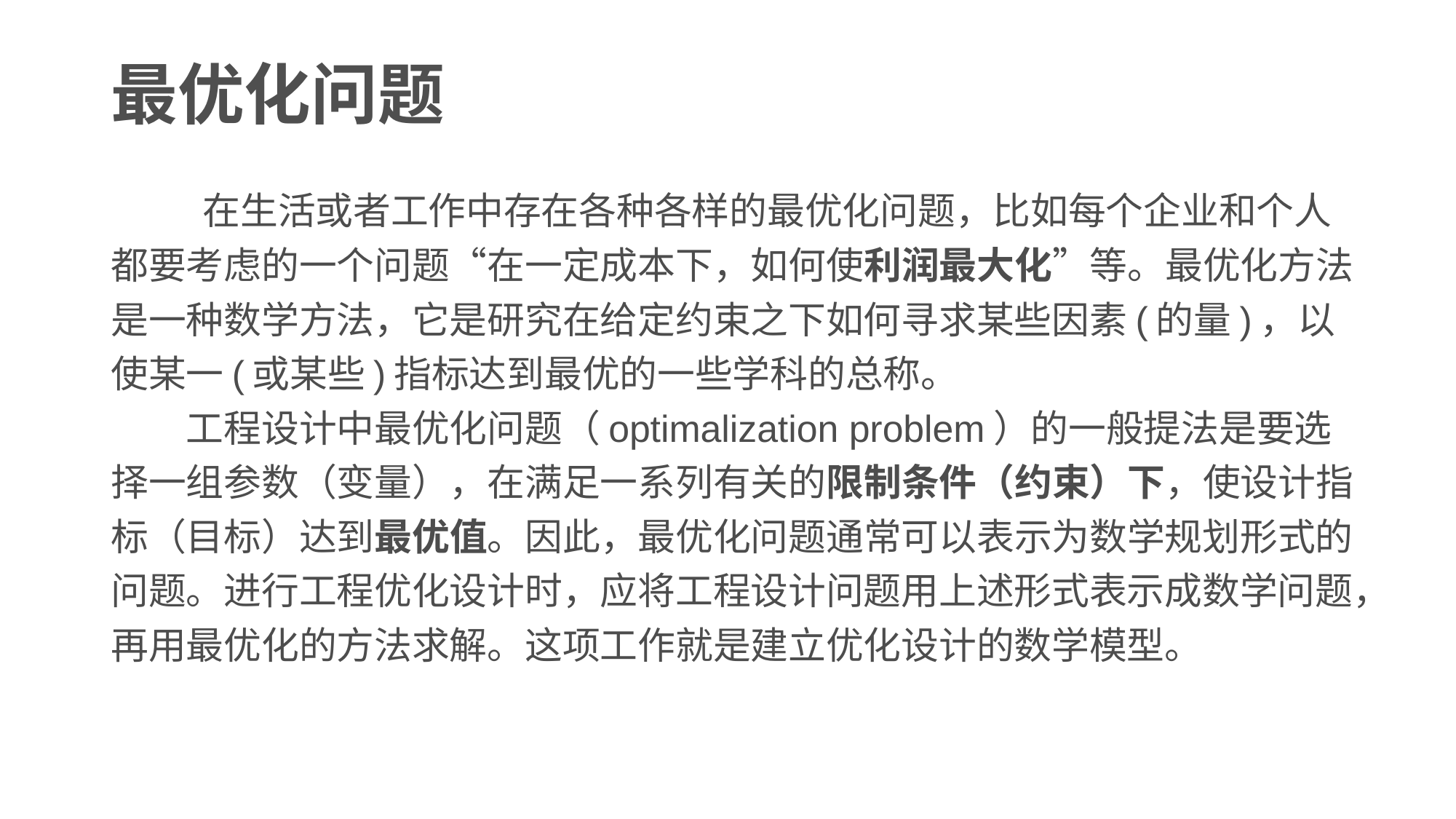

# 最优化问题
          在生活或者工作中存在各种各样的最优化问题，比如每个企业和个人都要考虑的一个问题“在一定成本下，如何使利润最大化”等。最优化方法是一种数学方法，它是研究在给定约束之下如何寻求某些因素(的量)，以使某一(或某些)指标达到最优的一些学科的总称。
　　工程设计中最优化问题（optimalization problem）的一般提法是要选择一组参数（变量），在满足一系列有关的限制条件（约束）下，使设计指标（目标）达到最优值。因此，最优化问题通常可以表示为数学规划形式的问题。进行工程优化设计时，应将工程设计问题用上述形式表示成数学问题，再用最优化的方法求解。这项工作就是建立优化设计的数学模型。